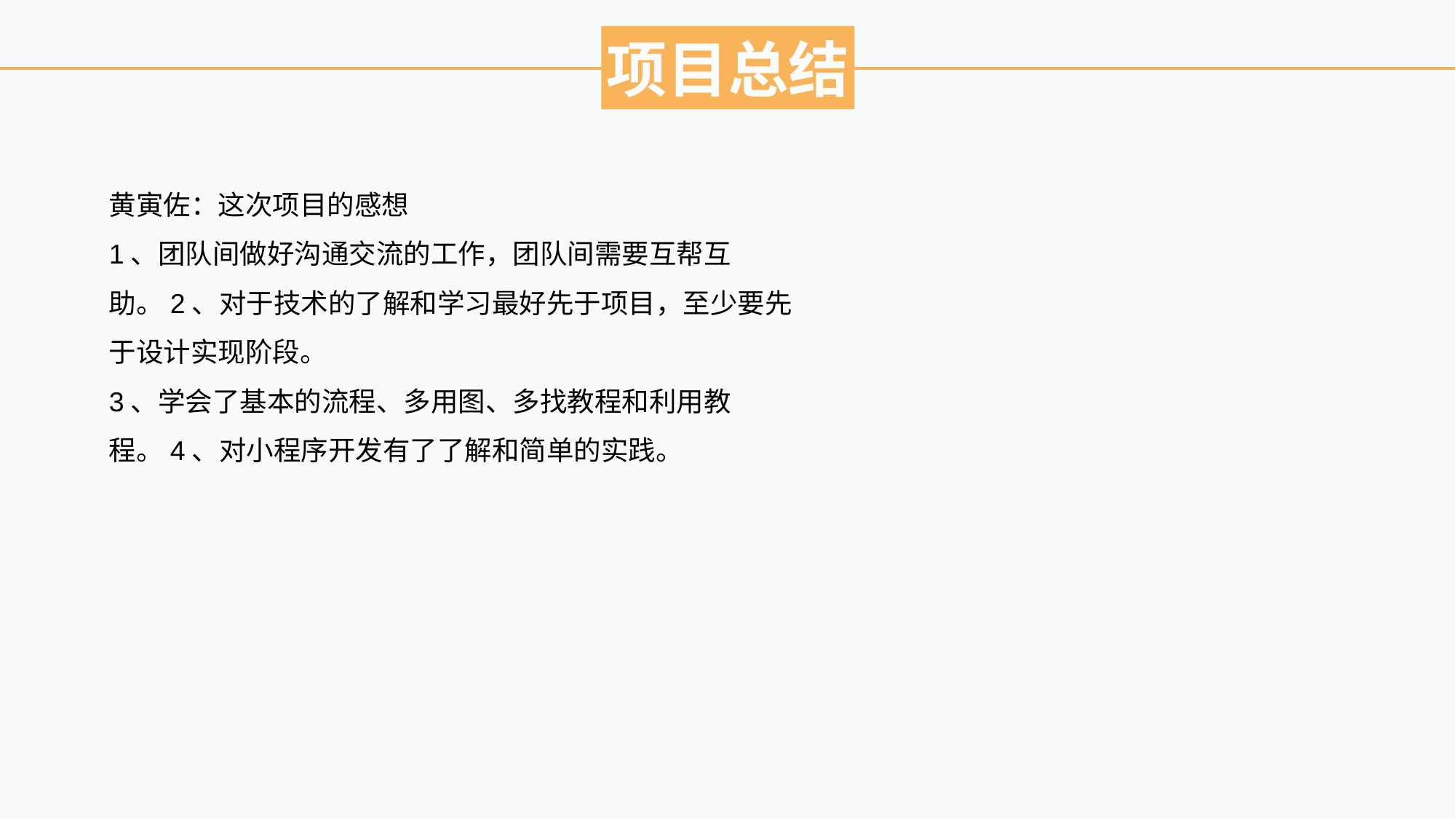

项目总结

黄寅佐：这次项目的感想
1、团队间做好沟通交流的工作，团队间需要互帮互助。2、对于技术的了解和学习最好先于项目，至少要先于设计实现阶段。
3、学会了基本的流程、多用图、多找教程和利用教程。4、对小程序开发有了了解和简单的实践。